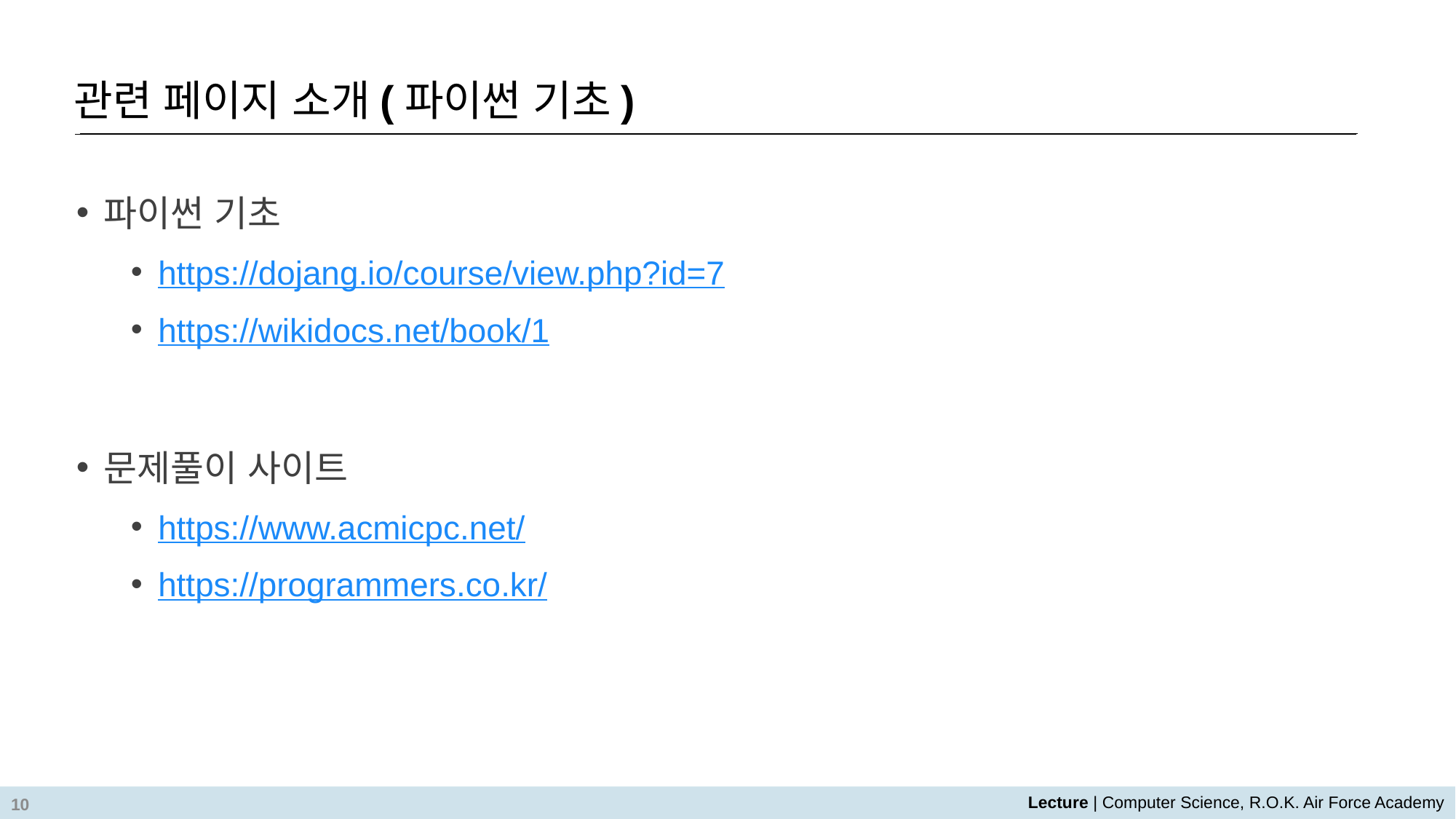

관련 페이지 소개(파이썬 기초)
파이썬 기초
https://dojang.io/course/view.php?id=7
https://wikidocs.net/book/1

문제풀이 사이트
https://www.acmicpc.net/
https://programmers.co.kr/
10